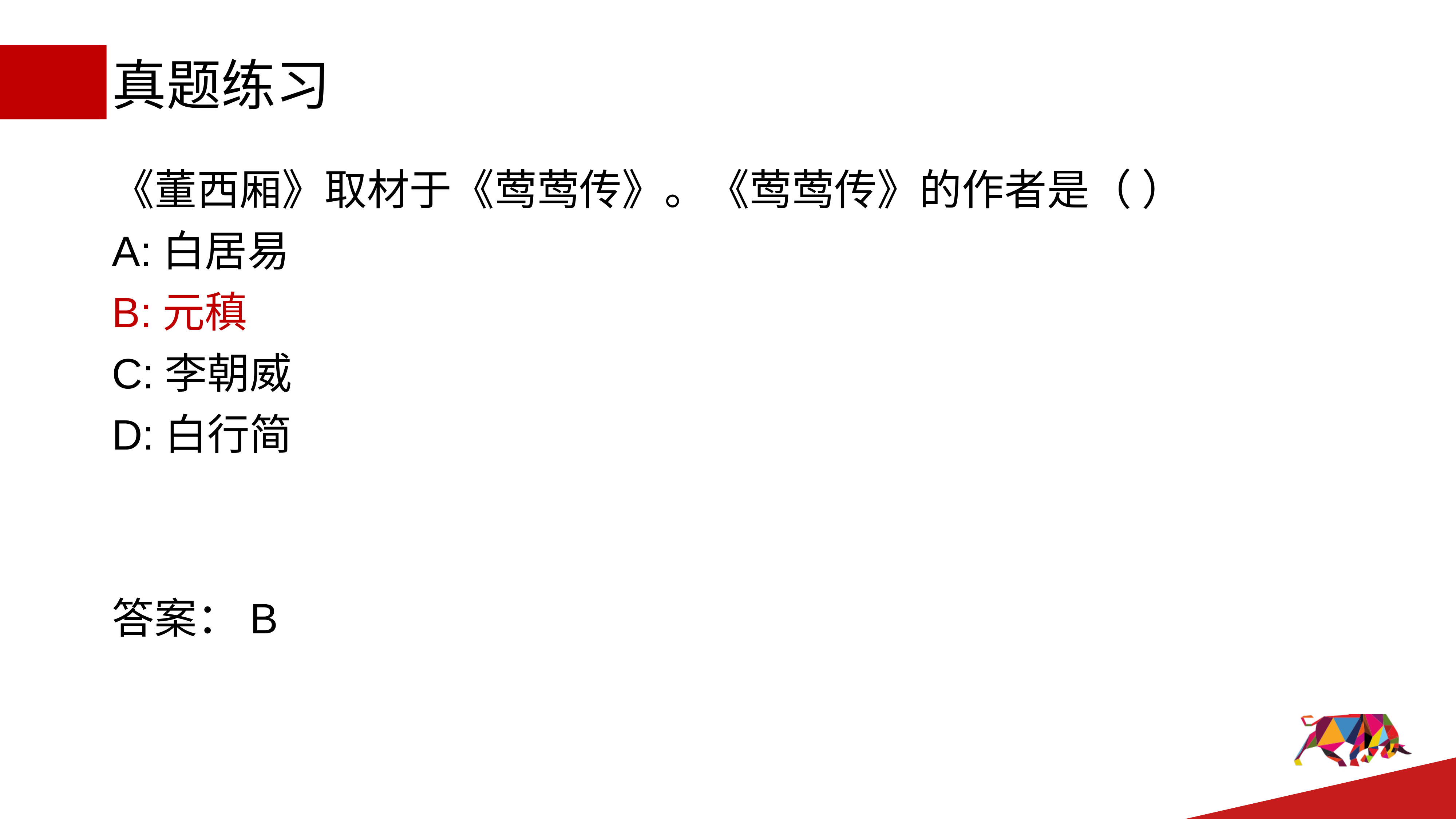

# 真题练习
《董西厢》取材于《莺莺传》。《莺莺传》的作者是（ ）
A:白居易
B:元稹
C:李朝威
D:白行简

答案：B